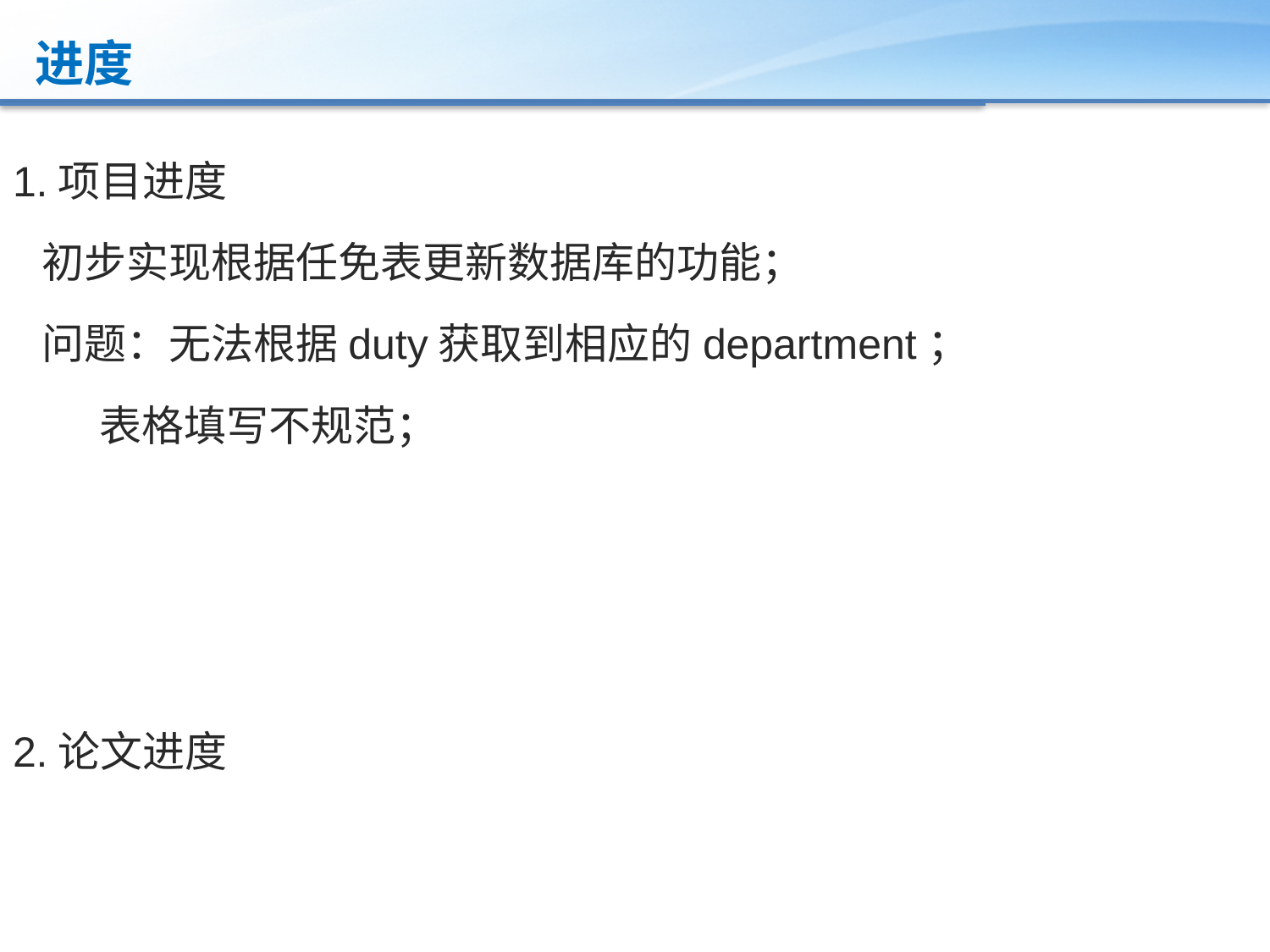

进度
1.项目进度
  初步实现根据任免表更新数据库的功能；
  问题：无法根据duty获取到相应的department；
        表格填写不规范；

2.论文进度